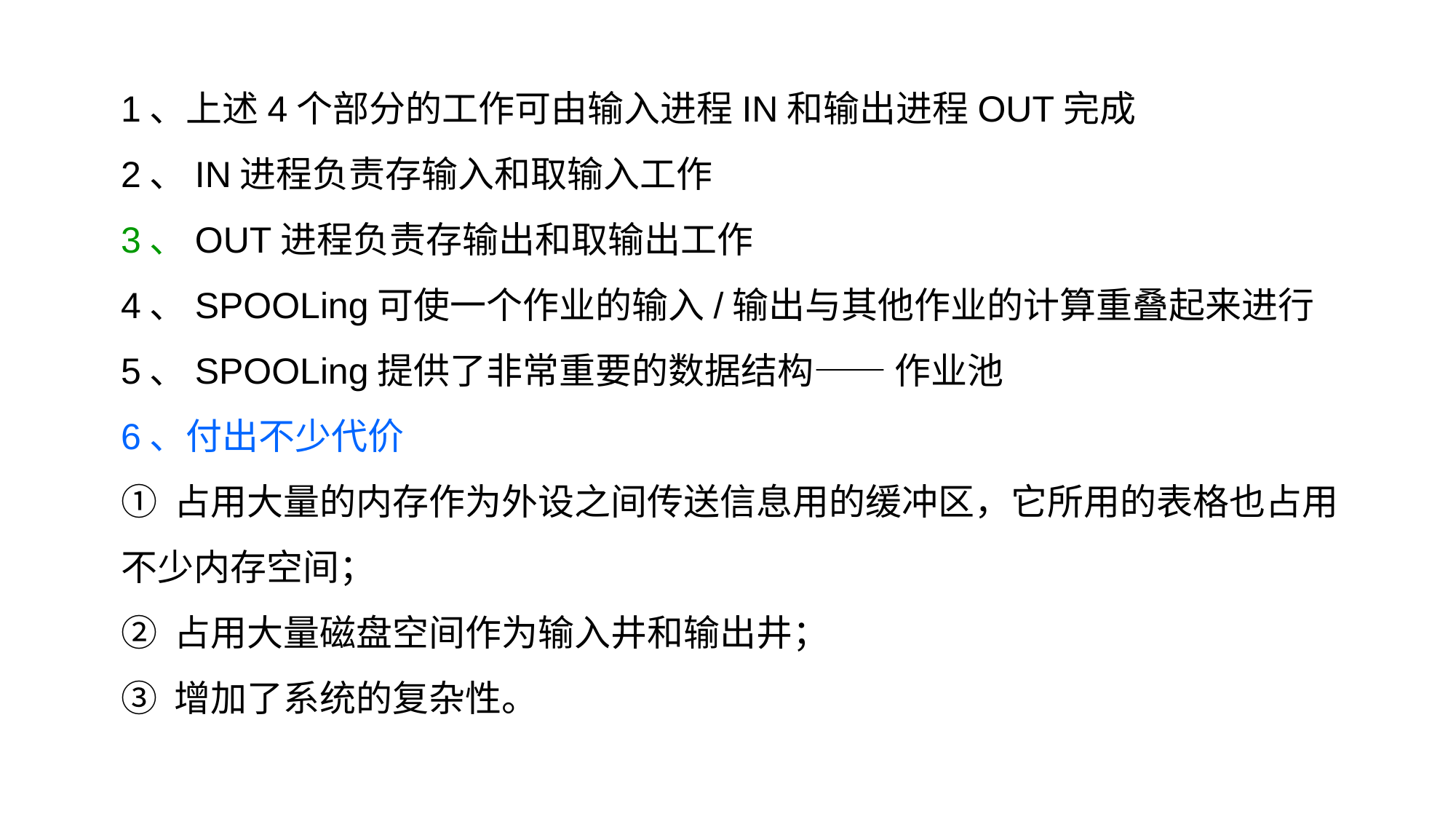

1、上述4个部分的工作可由输入进程IN和输出进程OUT完成
2、IN进程负责存输入和取输入工作
3、OUT进程负责存输出和取输出工作
4、SPOOLing可使一个作业的输入/输出与其他作业的计算重叠起来进行
5、SPOOLing提供了非常重要的数据结构—— 作业池
6、付出不少代价
① 占用大量的内存作为外设之间传送信息用的缓冲区，它所用的表格也占用不少内存空间；
② 占用大量磁盘空间作为输入井和输出井；
③ 增加了系统的复杂性。